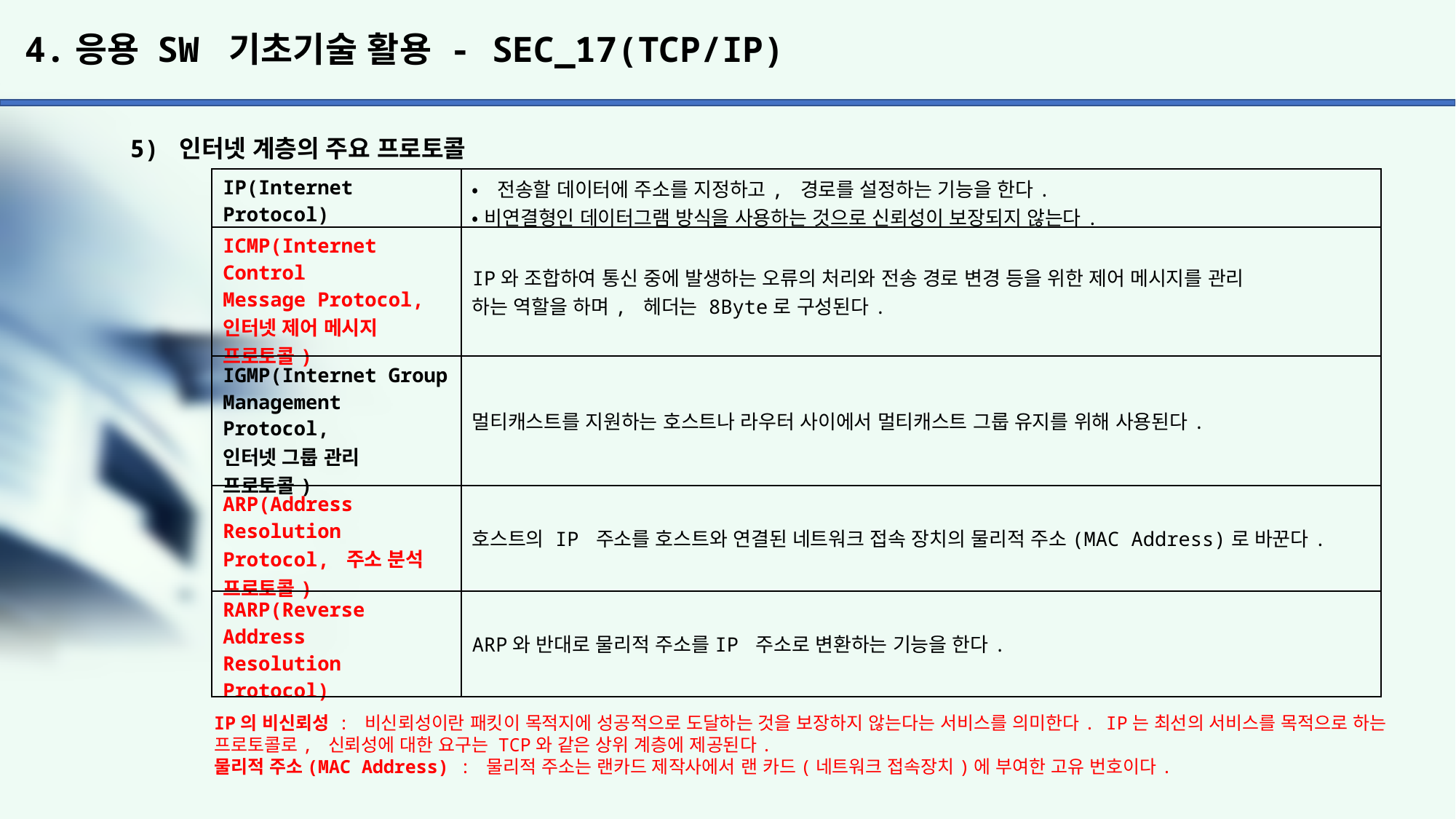

# 4.응용 SW 기초기술 활용 - SEC_17(TCP/IP)
5) 인터넷 계층의 주요 프로토콜

| IP(Internet Protocol) | •전송할 데이터에 주소를 지정하고, 경로를 설정하는 기능을 한다. •비연결형인 데이터그램 방식을 사용하는 것으로 신뢰성이 보장되지 않는다. |
| --- | --- |
| ICMP(Internet Control Message Protocol, 인터넷 제어 메시지 프로토콜) | IP와 조합하여 통신 중에 발생하는 오류의 처리와 전송 경로 변경 등을 위한 제어 메시지를 관리 하는 역할을 하며, 헤더는 8Byte로 구성된다. |
| IGMP(Internet Group Management Protocol, 인터넷 그룹 관리 프로토콜) | 멀티캐스트를 지원하는 호스트나 라우터 사이에서 멀티캐스트 그룹 유지를 위해 사용된다. |
| ARP(Address Resolution Protocol, 주소 분석 프로토콜) | 호스트의 IP 주소를 호스트와 연결된 네트워크 접속 장치의 물리적 주소(MAC Address)로 바꾼다. |
| RARP(Reverse Address Resolution Protocol) | ARP와 반대로 물리적 주소를IP 주소로 변환하는 기능을 한다. |
IP의 비신뢰성 : 비신뢰성이란 패킷이 목적지에 성공적으로 도달하는 것을 보장하지 않는다는 서비스를 의미한다. IP는 최선의 서비스를 목적으로 하는 프로토콜로, 신뢰성에 대한 요구는 TCP와 같은 상위 계층에 제공된다.
물리적 주소(MAC Address) : 물리적 주소는 랜카드 제작사에서 랜 카드(네트워크 접속장치)에 부여한 고유 번호이다.